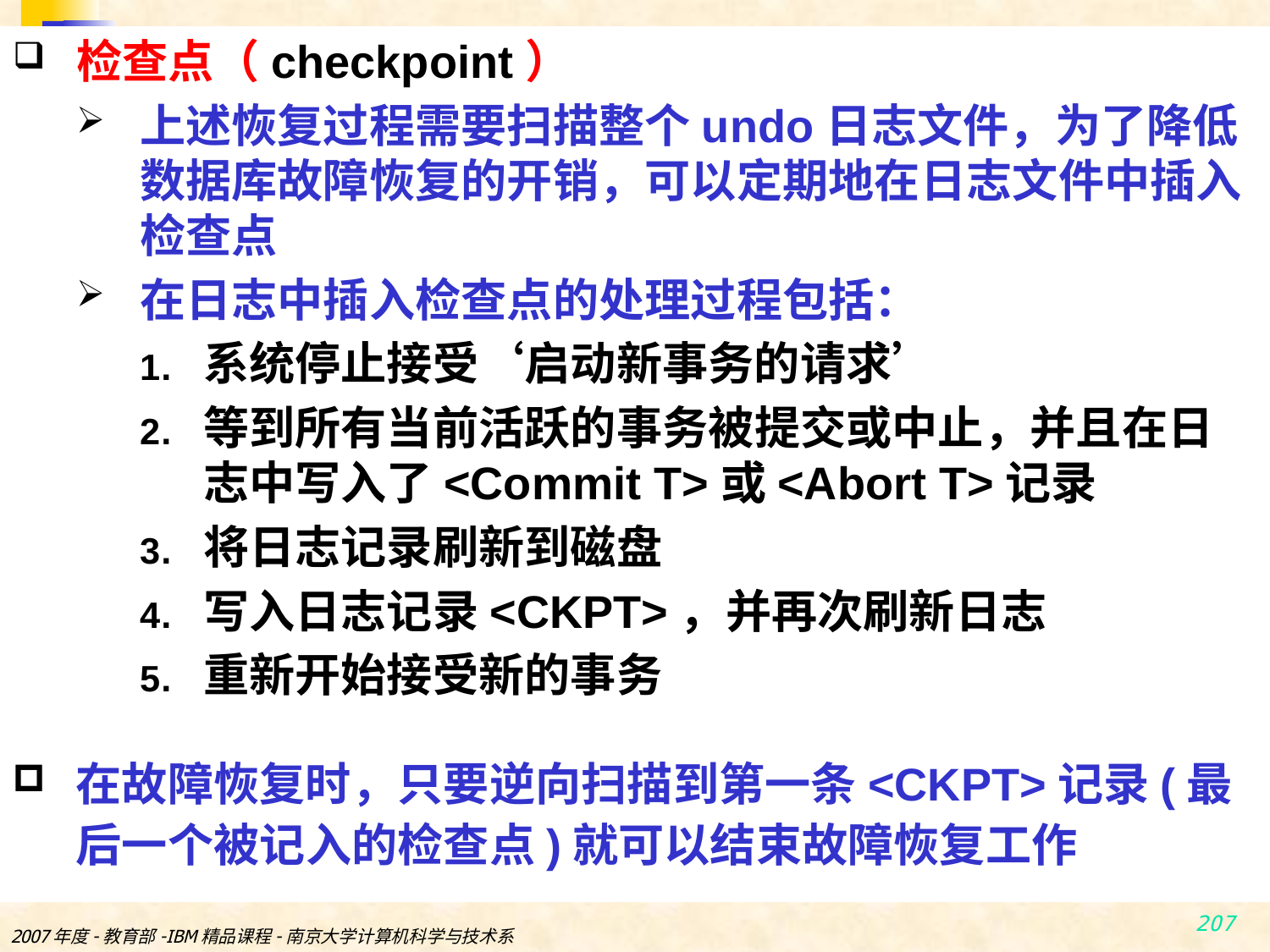

# undo日志
检查点（checkpoint）
上述恢复过程需要扫描整个undo日志文件，为了降低数据库故障恢复的开销，可以定期地在日志文件中插入检查点
在日志中插入检查点的处理过程包括：
系统停止接受‘启动新事务的请求’
等到所有当前活跃的事务被提交或中止，并且在日志中写入了<Commit T>或<Abort T>记录
将日志记录刷新到磁盘
写入日志记录<CKPT>，并再次刷新日志
重新开始接受新的事务
在故障恢复时，只要逆向扫描到第一条<CKPT>记录(最后一个被记入的检查点)就可以结束故障恢复工作
207